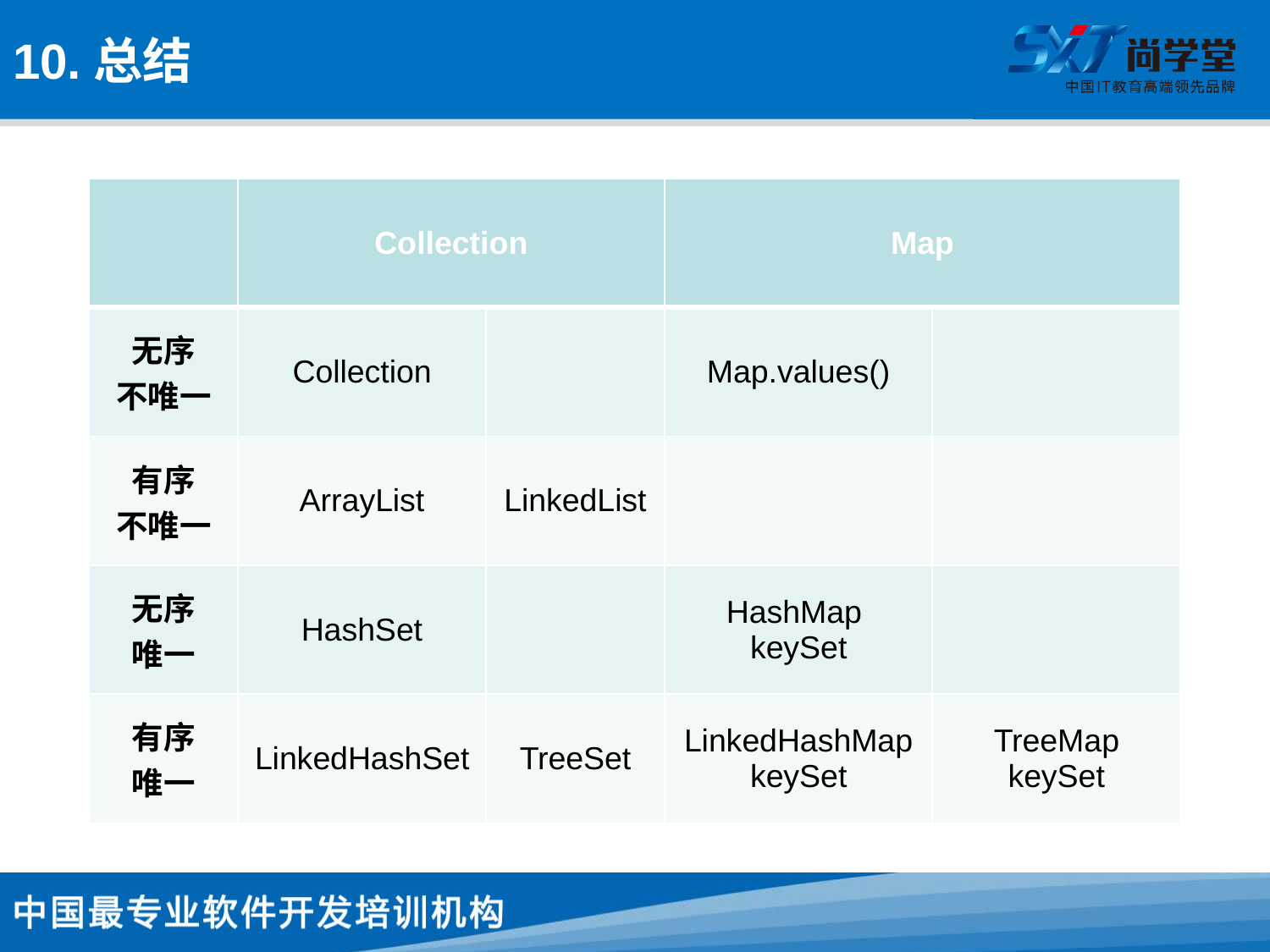

# 10.总结
|  | Collection |  | Map |  |
| --- | --- | --- | --- | --- |
| 无序 不唯一 | Collection |  | Map.values() |  |
| 有序 不唯一 | ArrayList | LinkedList |  |  |
| 无序 唯一 | HashSet |  | HashMap keySet |  |
| 有序 唯一 | LinkedHashSet | TreeSet | LinkedHashMap keySet | TreeMap keySet |